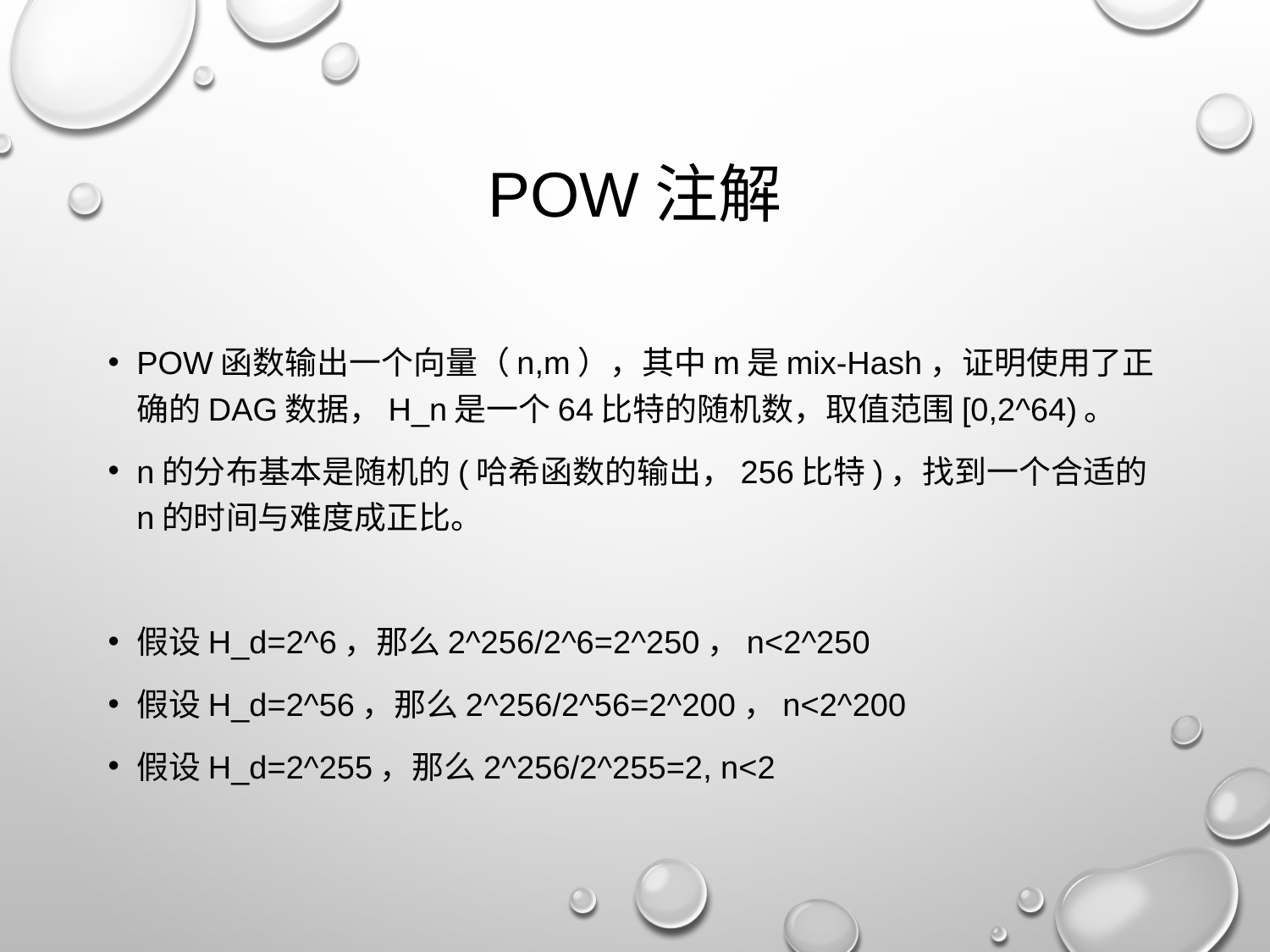

# POW注解
POW函数输出一个向量（n,m），其中m是mix-Hash，证明使用了正确的DAG数据，H_n是一个64比特的随机数，取值范围[0,2^64)。
n的分布基本是随机的(哈希函数的输出，256比特)，找到一个合适的n的时间与难度成正比。

假设H_d=2^6，那么2^256/2^6=2^250，n<2^250
假设H_d=2^56，那么2^256/2^56=2^200，n<2^200
假设H_d=2^255，那么2^256/2^255=2, n<2